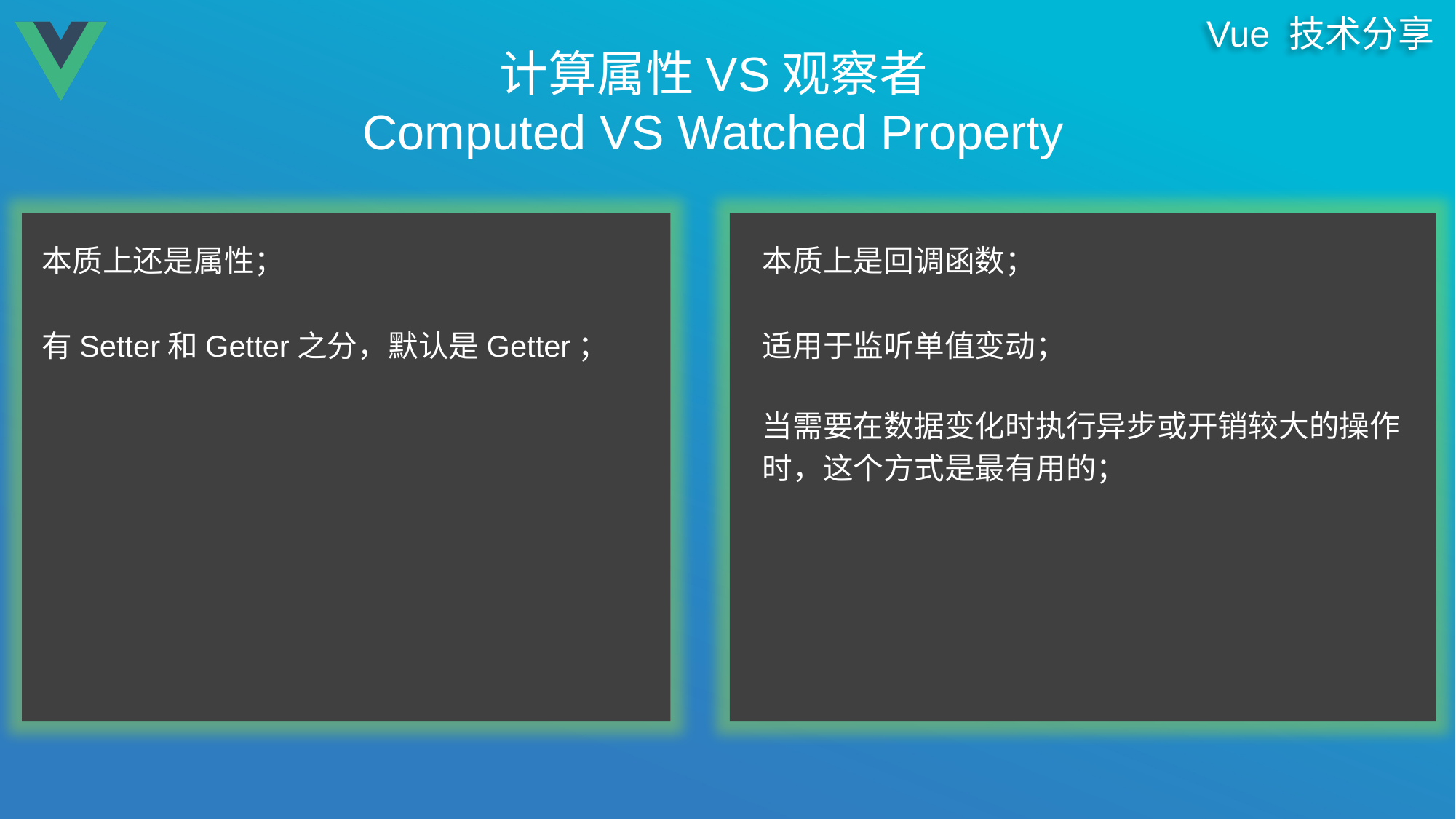

# 计算属性VS观察者 Computed VS Watched Property

本质上还是属性；

有Setter和Getter之分，默认是Getter；

本质上是回调函数；

适用于监听单值变动；
当需要在数据变化时执行异步或开销较大的操作时，这个方式是最有用的；